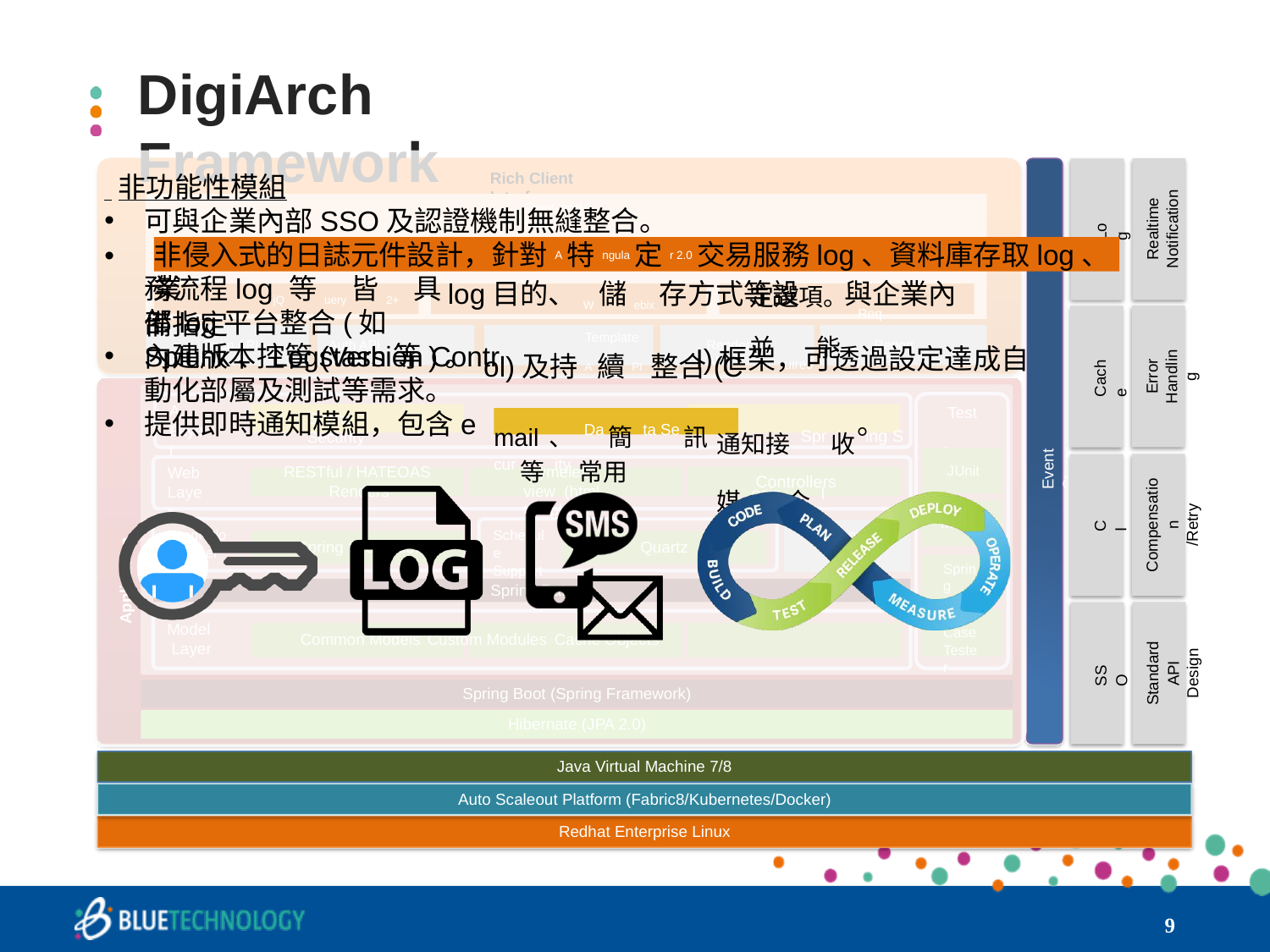

# DigiArch Framework

Rich Client Interface
 非功能性模組

Front-end MVC
可與企業內部SSO及認證機制無縫整合。
•
Realtime
Notification
Log
非侵入式的日誌元件設計，針對A特ngula定r 2.0交易服務log、資料庫存取log、業
務流程logjQ等uery皆2+   具備指定
log目的、W儲ebix存方式等設	  與企業內
定選項。Req並uireJ能S

部log平台整合(如Splunk、Logstash等)。

Template
ol)及持A續PI 整合(C
Report API
Open API	Auth API
Render API
內建版本控管(Version Contr
I)框架，可透過設定達成自
Error
Handling
Cache
動化部屬及測試等需求。

AA
通知接Spr收ing S媒ocia介l
Test  Layer

提供即時通知模組，包含e
。
Spring Security
mail、Da簡ta Se訊cur等ity 常用
Layer
Event Store

thymeleaf view  (html template)
RESTful / HATEOAS
Renders
JUnit
Web  Layer
Controllers

Compensation
/Retry
Makito

CI

Event  Souring
Integration  Layer
Schedule  Support
Spring Integration
Quartz
Application Server

Spring
Test
Spring Data

Common Models	Custom Modules	Cache Objects

Test  Case  Tester

Model  Layer
Standard API
Design
SSO
Spring Boot (Spring Framework)
Hibernate (JPA 2.0)
Java Virtual Machine 7/8
Auto Scaleout Platform (Fabric8/Kubernetes/Docker)
Redhat Enterprise Linux

9